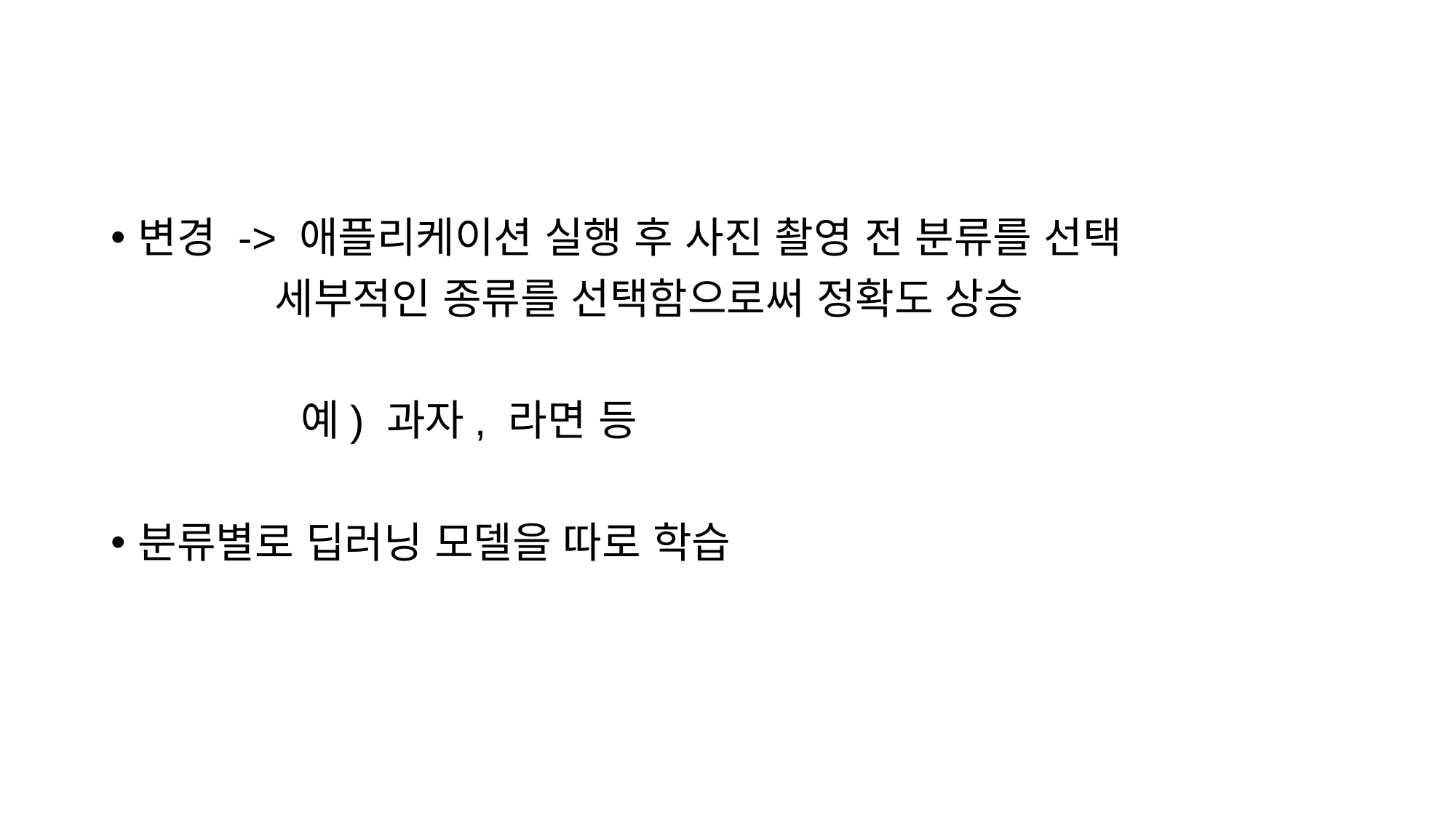

변경 -> 애플리케이션 실행 후 사진 촬영 전 분류를 선택
             세부적인 종류를 선택함으로써 정확도 상승

	      예) 과자, 라면 등

분류별로 딥러닝 모델을 따로 학습